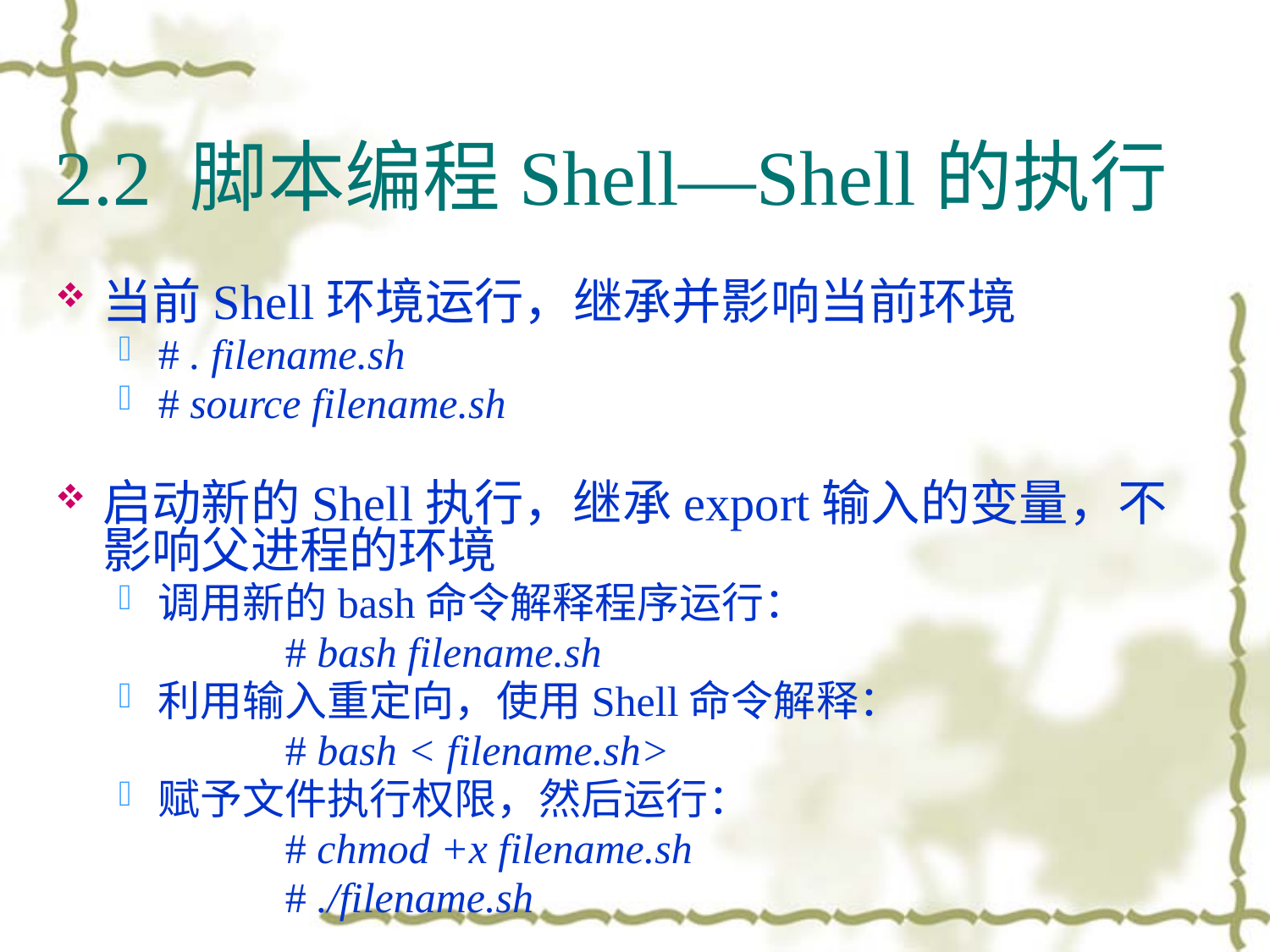

# 2.2 脚本编程Shell—Shell的执行
当前Shell环境运行，继承并影响当前环境
# . filename.sh
# source filename.sh

启动新的Shell执行，继承export输入的变量，不影响父进程的环境
调用新的bash命令解释程序运行：
		# bash filename.sh
利用输入重定向，使用Shell命令解释：
		# bash < filename.sh>
赋予文件执行权限，然后运行：
		# chmod +x filename.sh
		# ./filename.sh